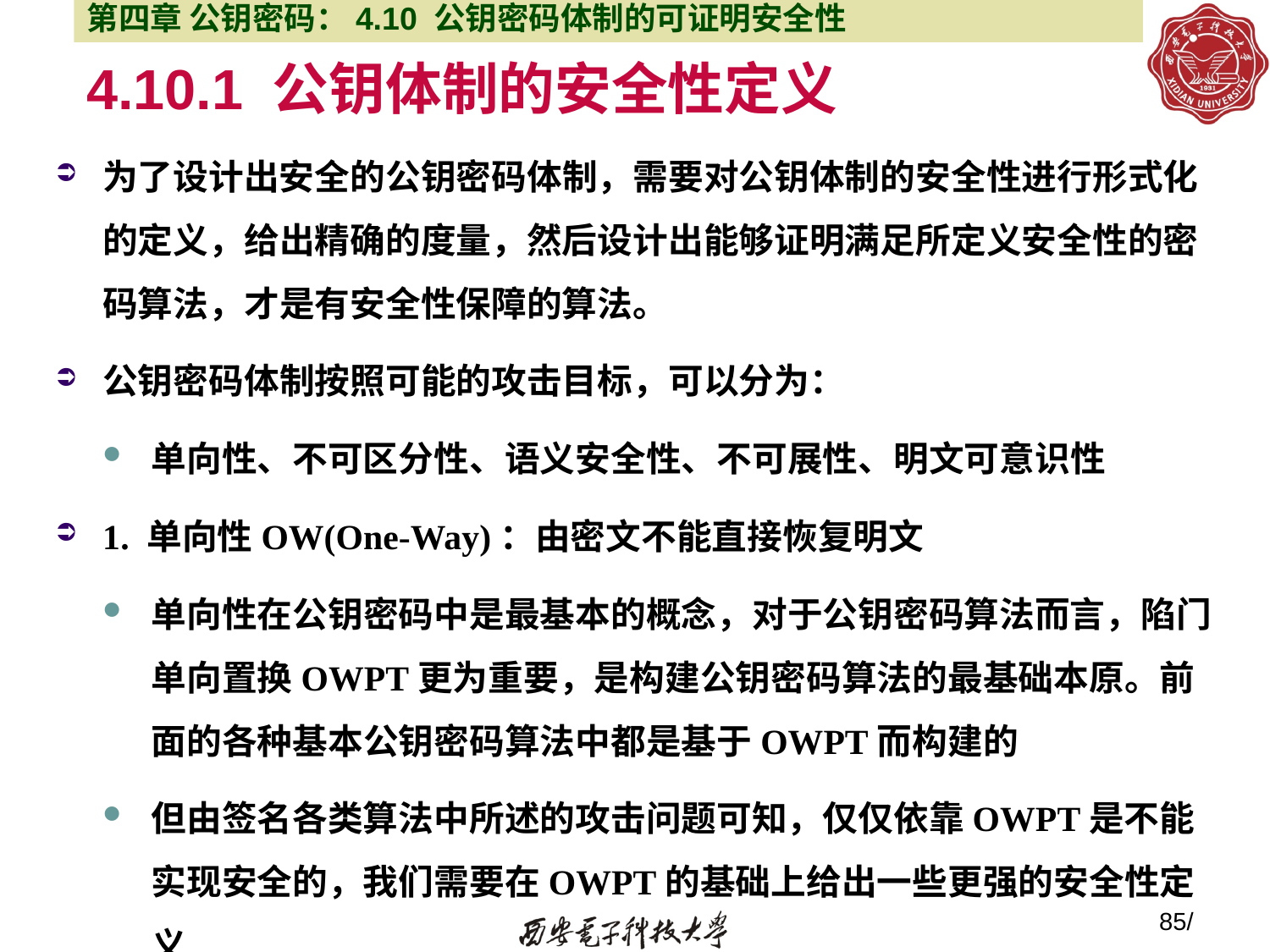

第四章 公钥密码：4.10 公钥密码体制的可证明安全性
# 4.10.1 公钥体制的安全性定义
为了设计出安全的公钥密码体制，需要对公钥体制的安全性进行形式化的定义，给出精确的度量，然后设计出能够证明满足所定义安全性的密码算法，才是有安全性保障的算法。
公钥密码体制按照可能的攻击目标，可以分为：
单向性、不可区分性、语义安全性、不可展性、明文可意识性
1. 单向性OW(One-Way)：由密文不能直接恢复明文
单向性在公钥密码中是最基本的概念，对于公钥密码算法而言，陷门单向置换OWPT更为重要，是构建公钥密码算法的最基础本原。前面的各种基本公钥密码算法中都是基于OWPT而构建的
但由签名各类算法中所述的攻击问题可知，仅仅依靠OWPT是不能实现安全的，我们需要在OWPT的基础上给出一些更强的安全性定义
85/